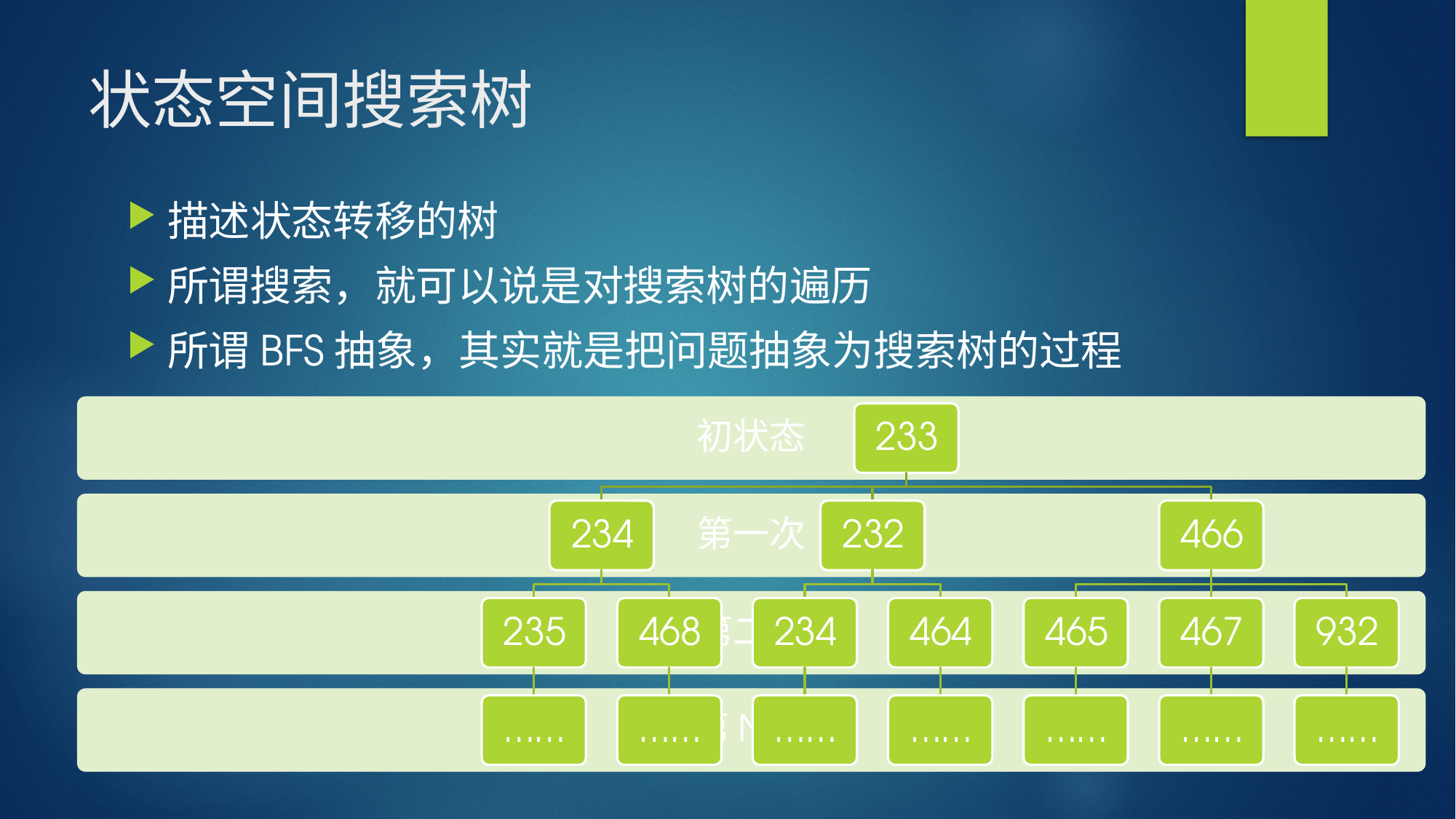

# 状态空间搜索树
描述状态转移的树
所谓搜索，就可以说是对搜索树的遍历
所谓BFS抽象，其实就是把问题抽象为搜索树的过程
第N次
第二次
第一次
初状态
233
234
235
……
468
……
232
234
……
464
……
466
465
……
467
……
932
……